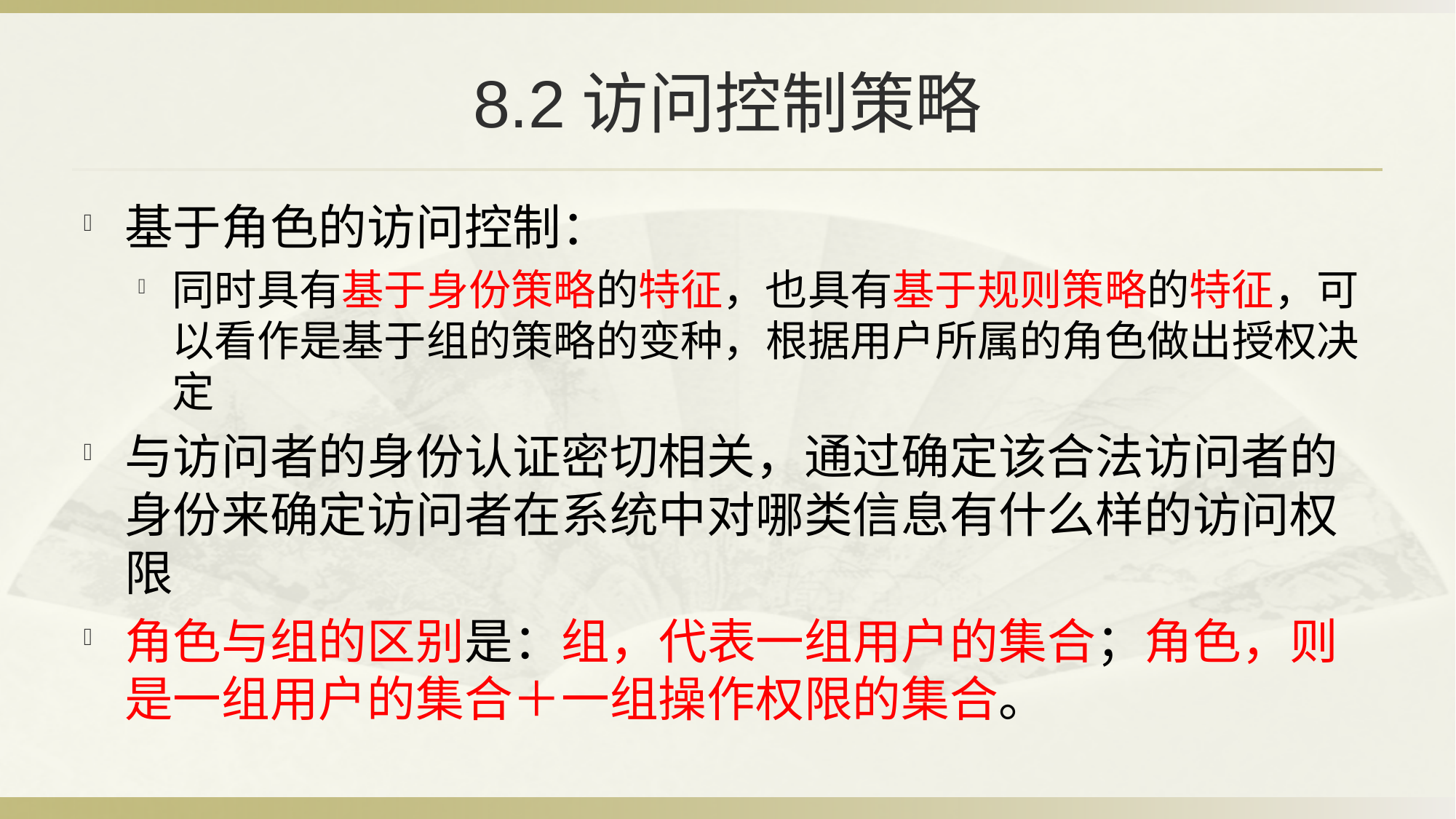

# 8.2访问控制策略
基于角色的访问控制：
同时具有基于身份策略的特征，也具有基于规则策略的特征，可以看作是基于组的策略的变种，根据用户所属的角色做出授权决定
与访问者的身份认证密切相关，通过确定该合法访问者的身份来确定访问者在系统中对哪类信息有什么样的访问权限
角色与组的区别是：组，代表一组用户的集合；角色，则是一组用户的集合＋一组操作权限的集合。